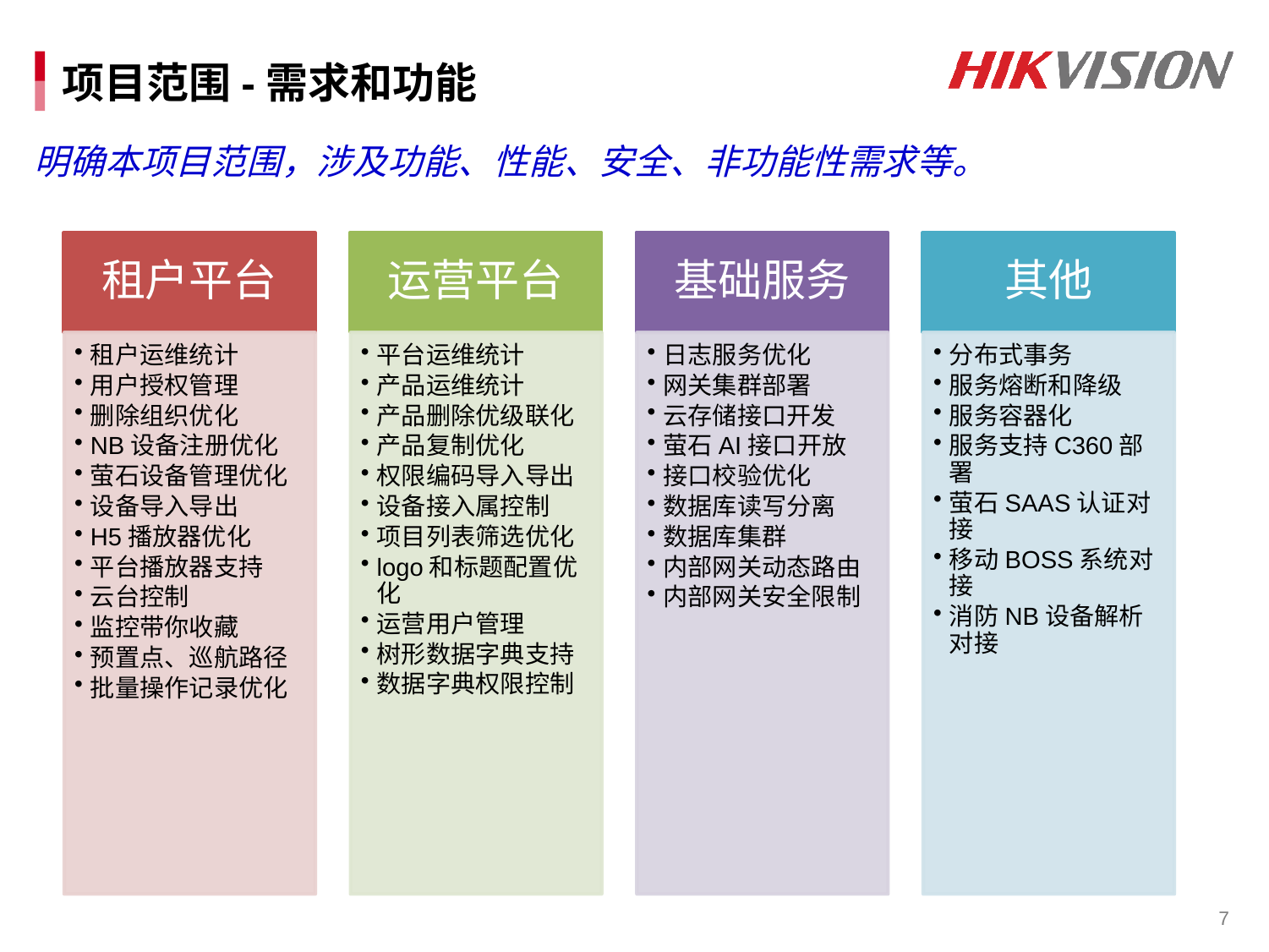

# 项目范围-需求和功能
明确本项目范围，涉及功能、性能、安全、非功能性需求等。
租户平台
租户运维统计
用户授权管理
删除组织优化
NB设备注册优化
萤石设备管理优化
设备导入导出
H5播放器优化
平台播放器支持
云台控制
监控带你收藏
预置点、巡航路径
批量操作记录优化
运营平台
平台运维统计
产品运维统计
产品删除优级联化
产品复制优化
权限编码导入导出
设备接入属控制
项目列表筛选优化
logo和标题配置优化
运营用户管理
树形数据字典支持
数据字典权限控制
基础服务
日志服务优化
网关集群部署
云存储接口开发
萤石AI接口开放
接口校验优化
数据库读写分离
数据库集群
内部网关动态路由
内部网关安全限制
其他
分布式事务
服务熔断和降级
服务容器化
服务支持C360部署
萤石SAAS认证对接
移动BOSS系统对接
消防NB设备解析对接